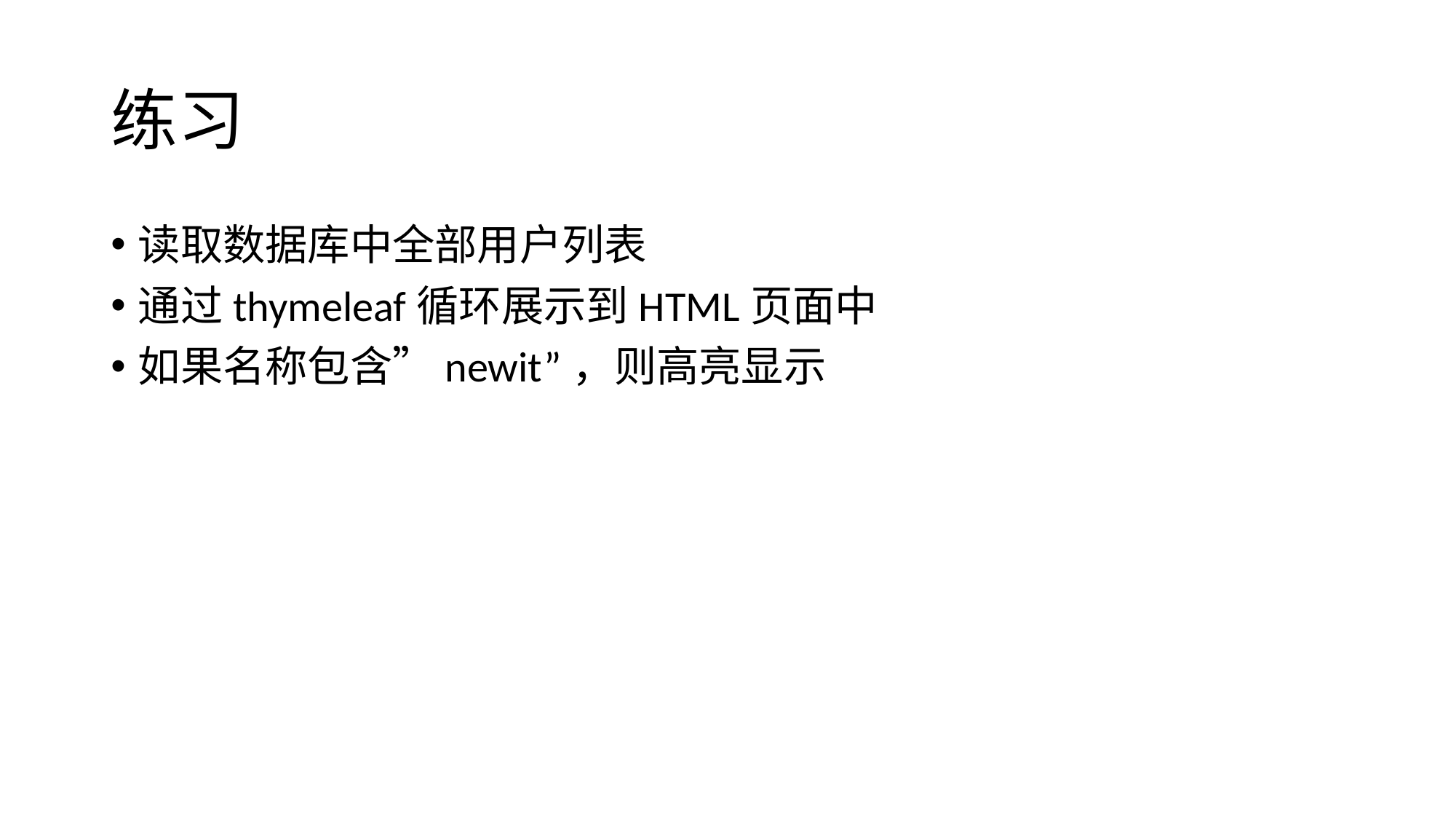

# 练习
读取数据库中全部用户列表
通过thymeleaf循环展示到HTML页面中
如果名称包含”newit”，则高亮显示